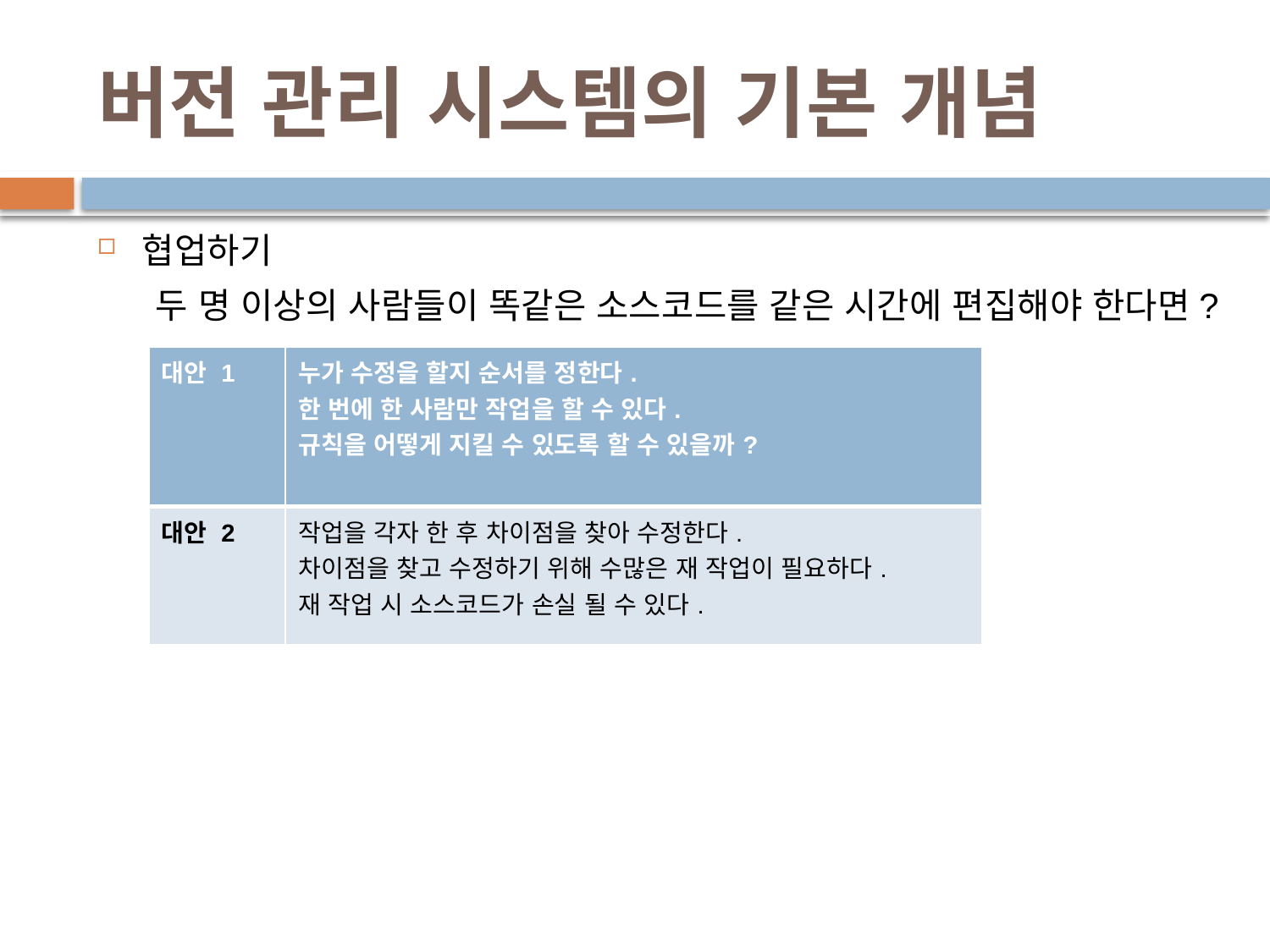

# 버전 관리 시스템의 기본 개념
협업하기
     두 명 이상의 사람들이 똑같은 소스코드를 같은 시간에 편집해야 한다면?

| 대안 1 | 누가 수정을 할지 순서를 정한다. 한 번에 한 사람만 작업을 할 수 있다. 규칙을 어떻게 지킬 수 있도록 할 수 있을까? |
| --- | --- |
| 대안 2 | 작업을 각자 한 후 차이점을 찾아 수정한다. 차이점을 찾고 수정하기 위해 수많은 재 작업이 필요하다. 재 작업 시 소스코드가 손실 될 수 있다. |